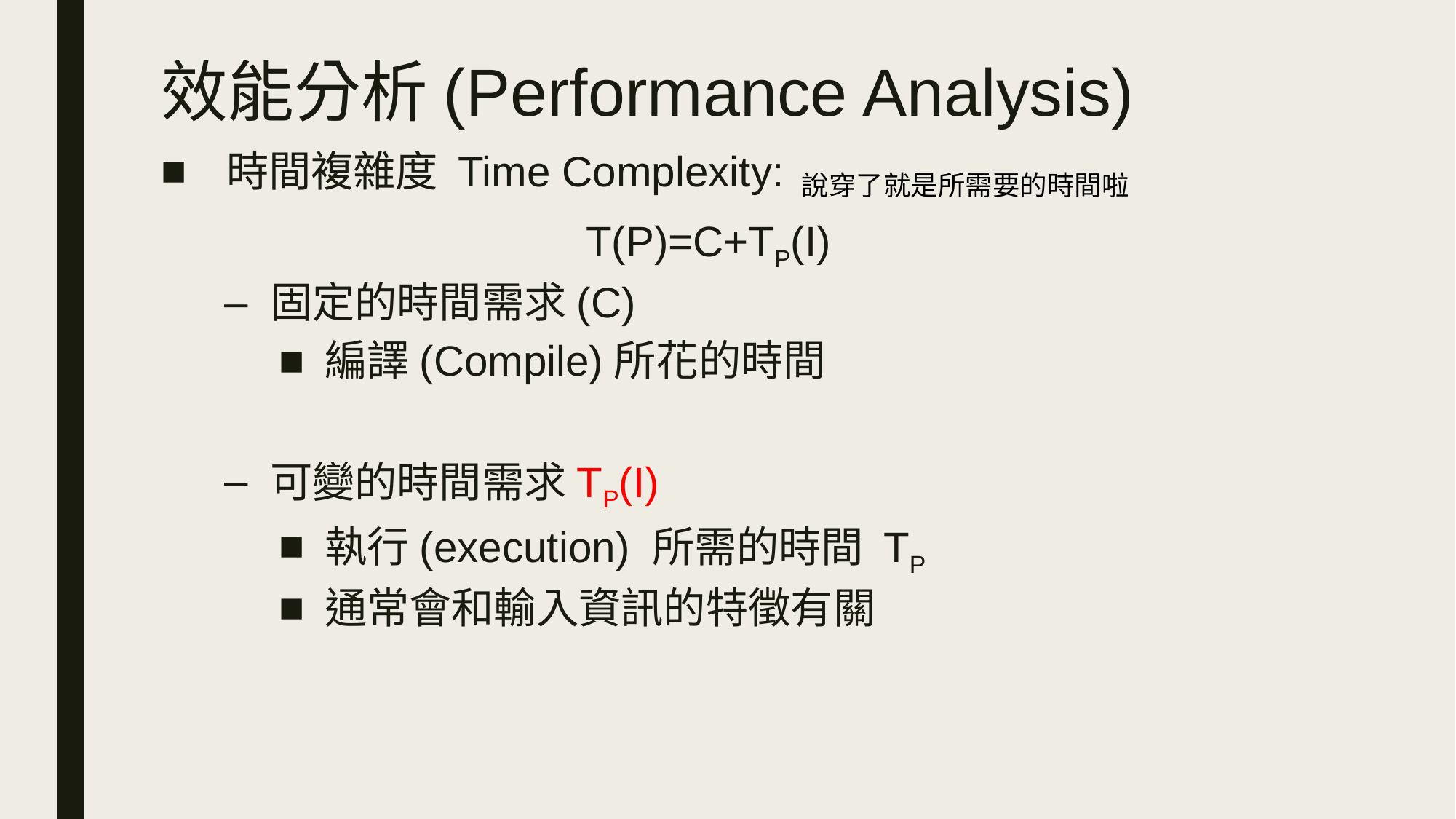

# 效能分析(Performance Analysis)
 時間複雜度 Time Complexity:
T(P)=C+TP(I)
固定的時間需求(C)
編譯(Compile)所花的時間

可變的時間需求TP(I)
執行(execution) 所需的時間 TP
通常會和輸入資訊的特徵有關
說穿了就是所需要的時間啦